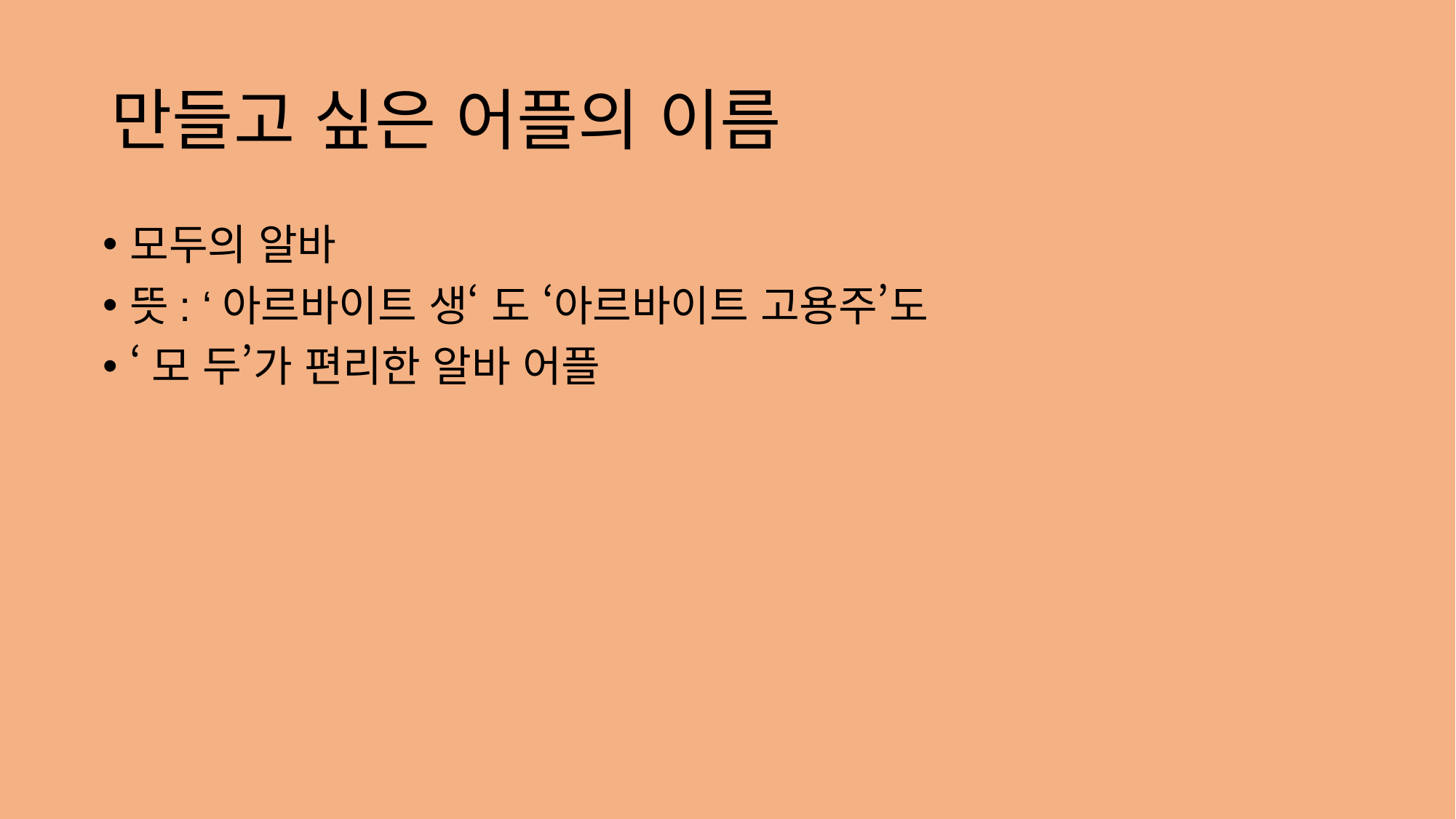

# 만들고 싶은 어플의 이름
모두의 알바
뜻: ‘아르바이트 생‘ 도 ‘아르바이트 고용주’도
‘모 두’가 편리한 알바 어플